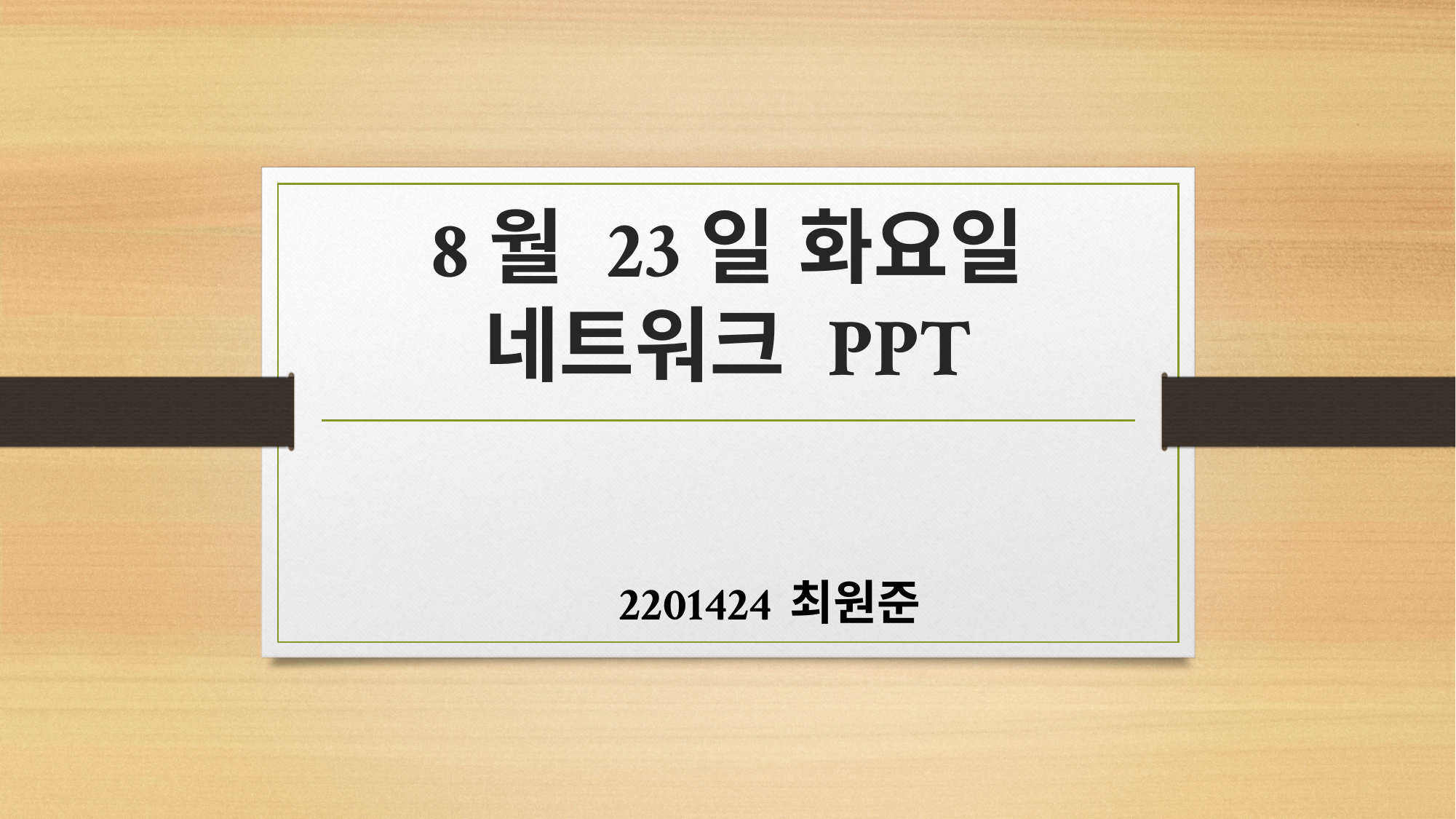

# 8월 23일 화요일 네트워크 PPT
2201424 최원준